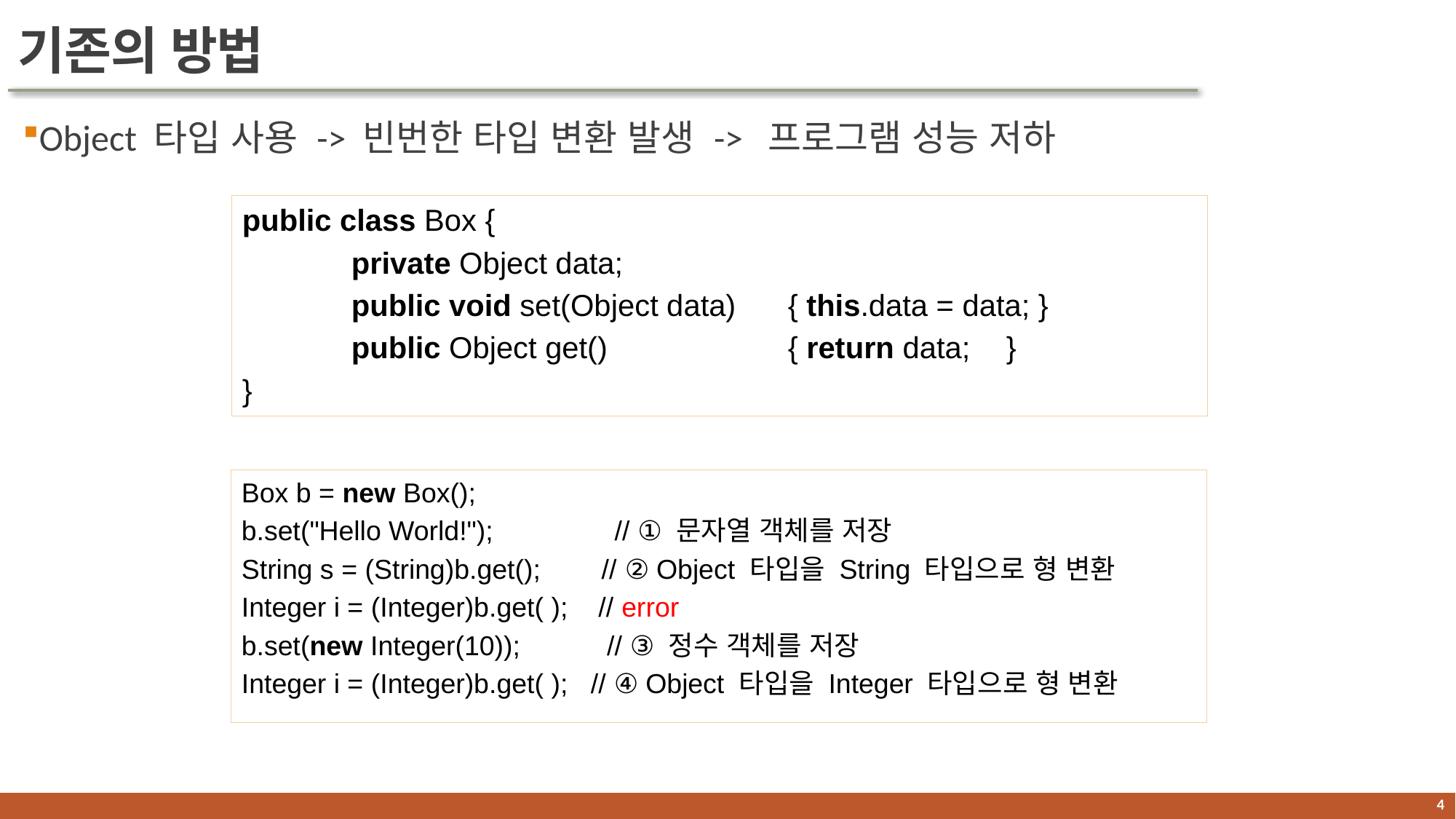

# 기존의 방법
Object 타입 사용 -> 빈번한 타입 변환 발생 ->  프로그램 성능 저하

public class Box {
	private Object data;
	public void set(Object data) 	{ this.data = data; }
	public Object get() 		{ return data; 	}
}
Box b = new Box();
b.set("Hello World!"); 	      // ① 문자열 객체를 저장
String s = (String)b.get();        // ② Object 타입을 String 타입으로 형 변환
Integer i = (Integer)b.get( );    // error
b.set(new Integer(10)); 	     // ③ 정수 객체를 저장
Integer i = (Integer)b.get( );   // ④ Object 타입을 Integer 타입으로 형 변환
4